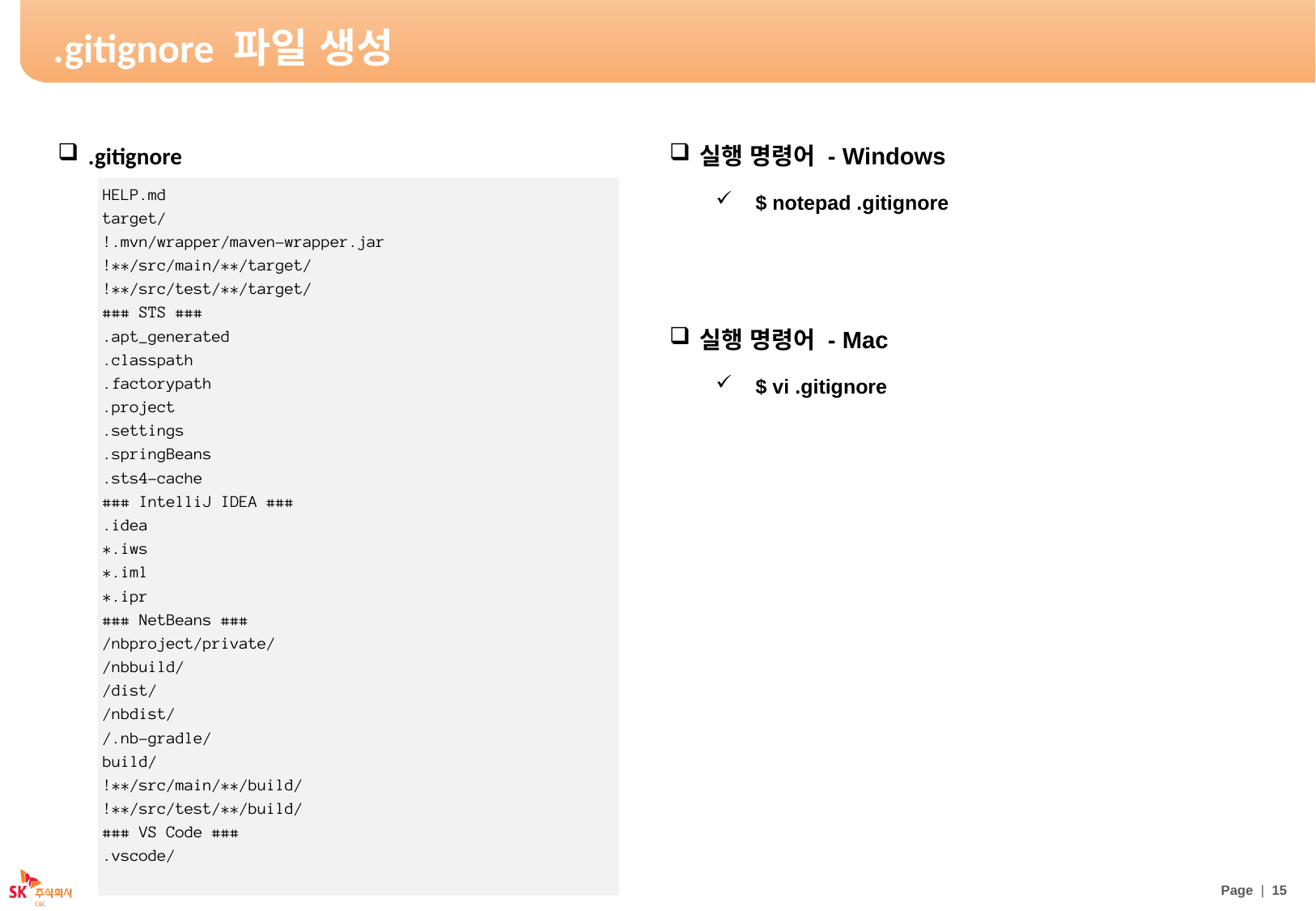

# .gitignore 파일 생성
실행 명령어 - Windows
$ notepad .gitignore

실행 명령어 - Mac
$ vi .gitignore
.gitignore
HELP.md
target/
!.mvn/wrapper/maven-wrapper.jar
!**/src/main/**/target/
!**/src/test/**/target/
### STS ###
.apt_generated
.classpath
.factorypath
.project
.settings
.springBeans
.sts4-cache
### IntelliJ IDEA ###
.idea
*.iws
*.iml
*.ipr
### NetBeans ###
/nbproject/private/
/nbbuild/
/dist/
/nbdist/
/.nb-gradle/
build/
!**/src/main/**/build/
!**/src/test/**/build/
### VS Code ###
.vscode/